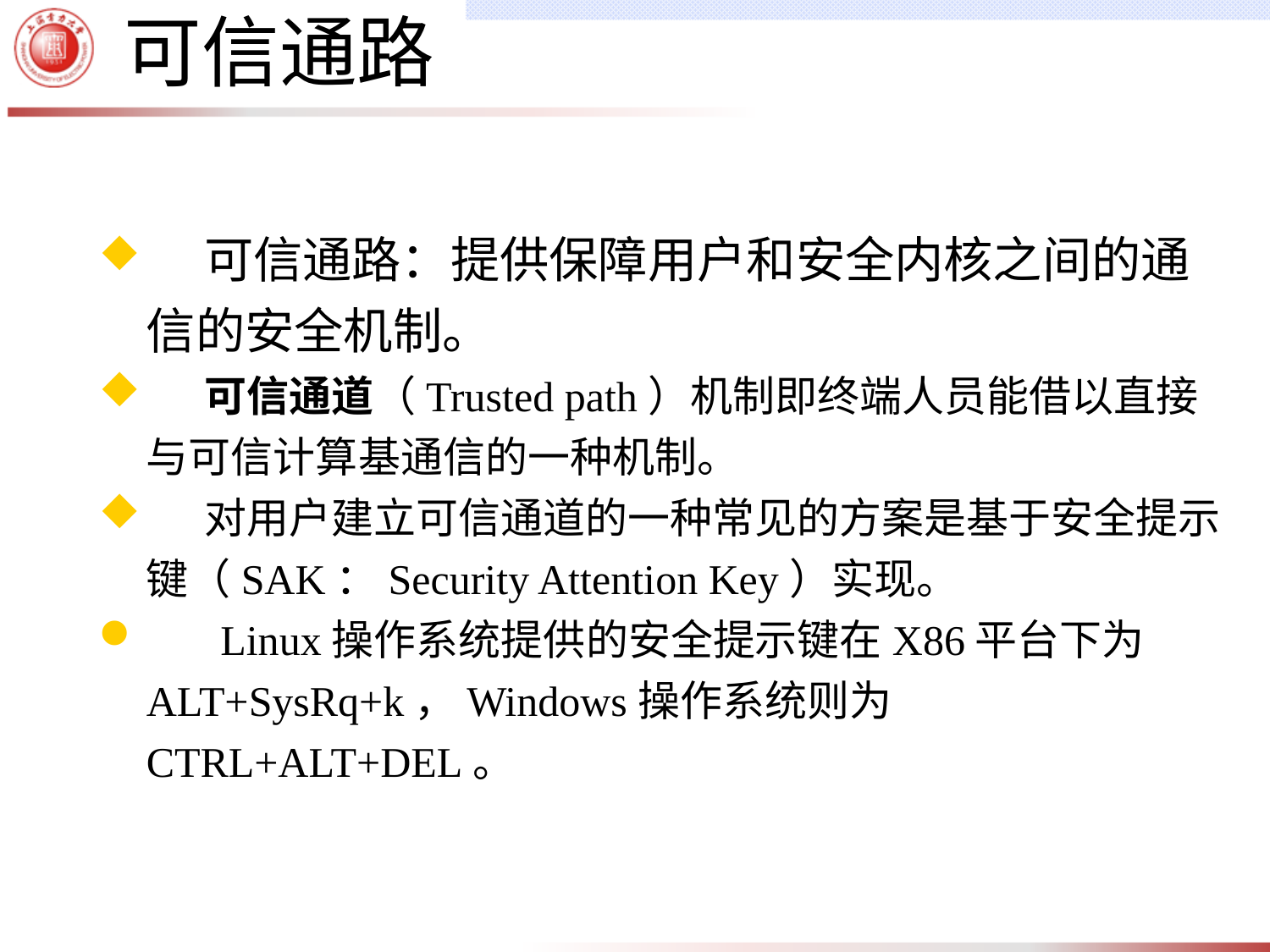

可信通路
     可信通路：提供保障用户和安全内核之间的通信的安全机制。
     可信通道（Trusted path）机制即终端人员能借以直接与可信计算基通信的一种机制。
     对用户建立可信通道的一种常见的方案是基于安全提示键（SAK：Security Attention Key）实现。
       Linux操作系统提供的安全提示键在X86平台下为ALT+SysRq+k，Windows操作系统则为CTRL+ALT+DEL。